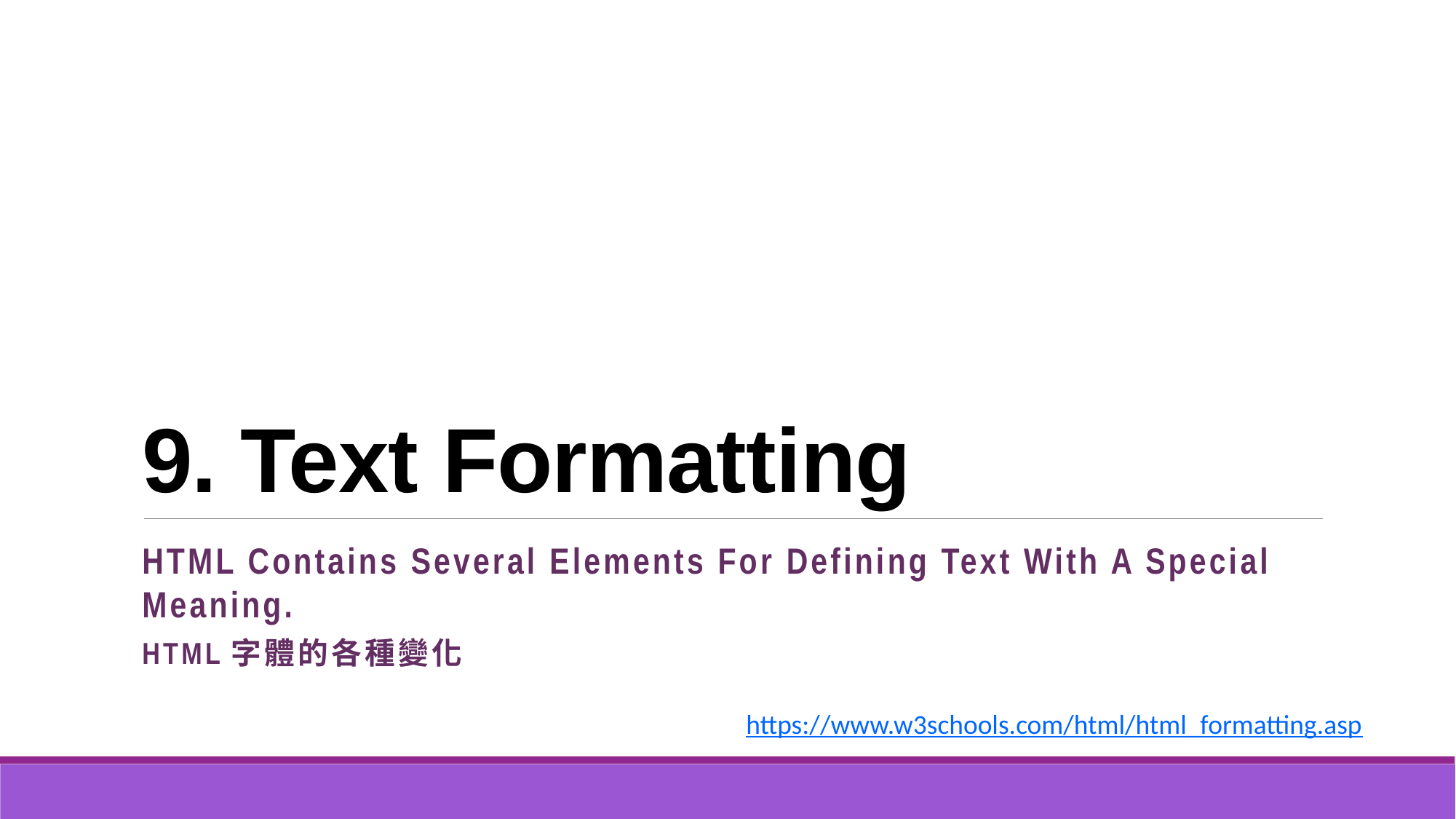

# 9. Text Formatting
HTML Contains Several Elements For Defining Text With A Special Meaning.
HTML字體的各種變化
https://www.w3schools.com/html/html_formatting.asp